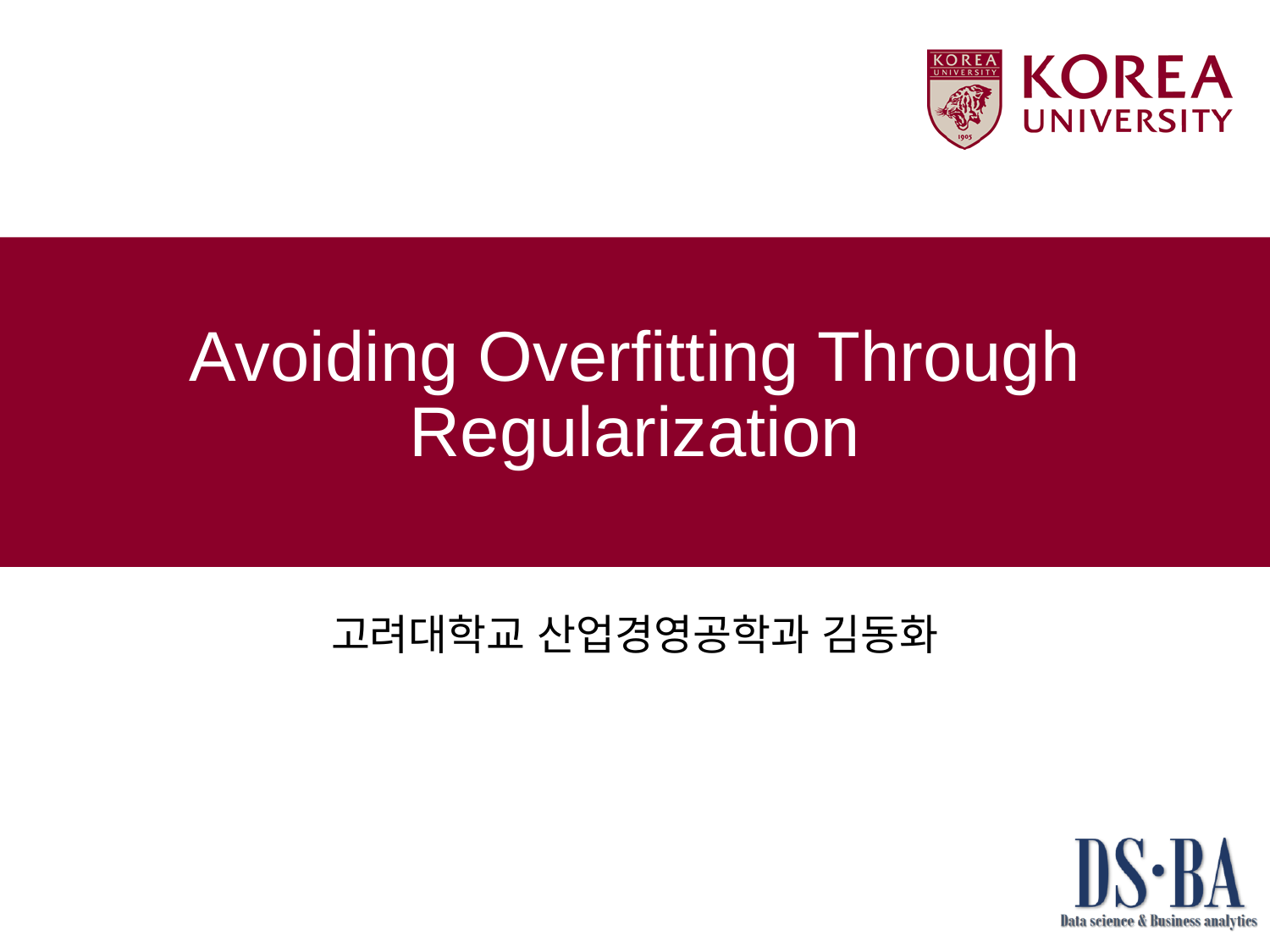

# Avoiding Overfitting Through Regularization
고려대학교 산업경영공학과 김동화